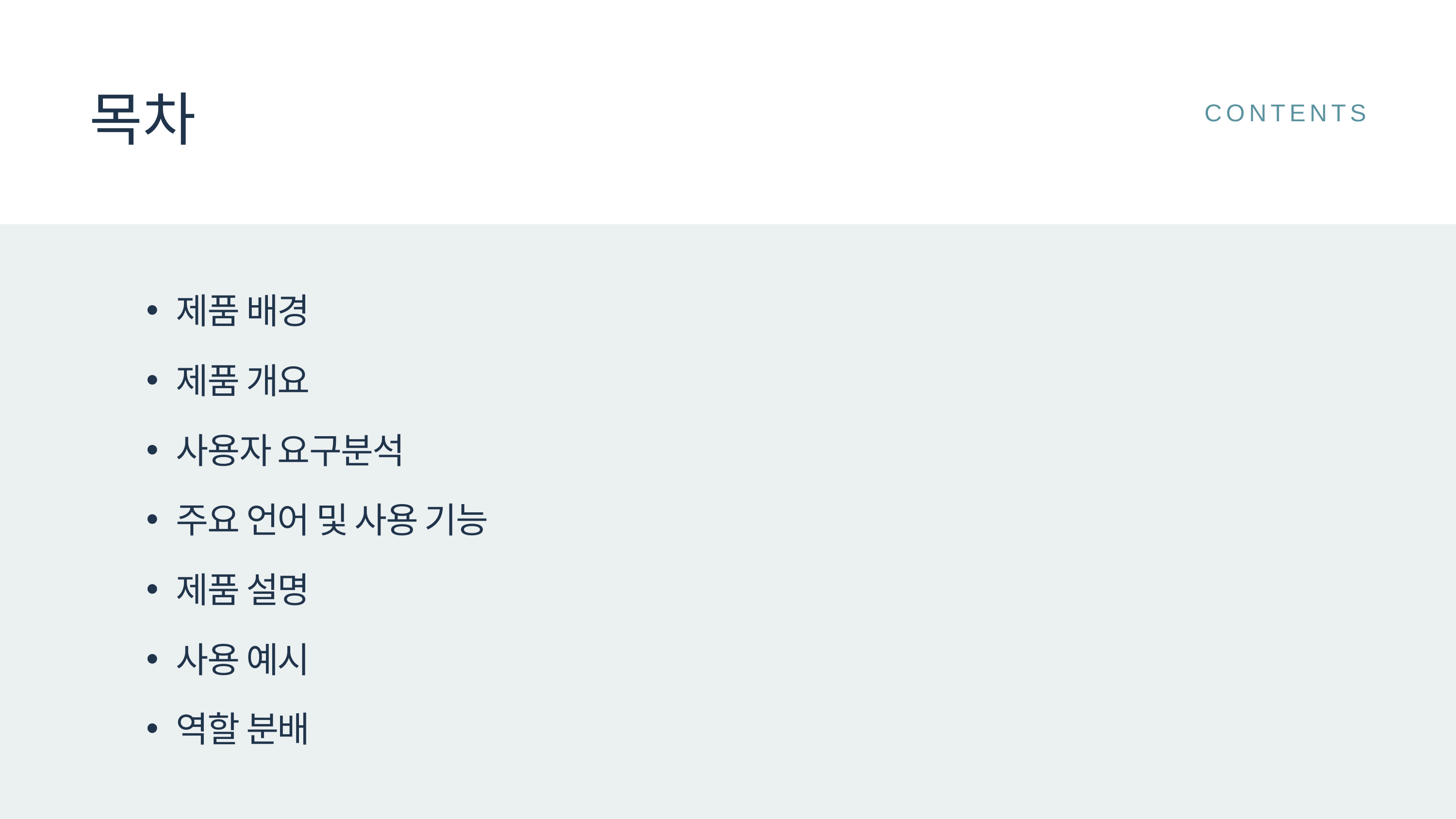

목차
CONTENTS

제품 배경
제품 개요
사용자 요구분석
주요 언어 및 사용 기능
제품 설명
사용 예시
역할 분배